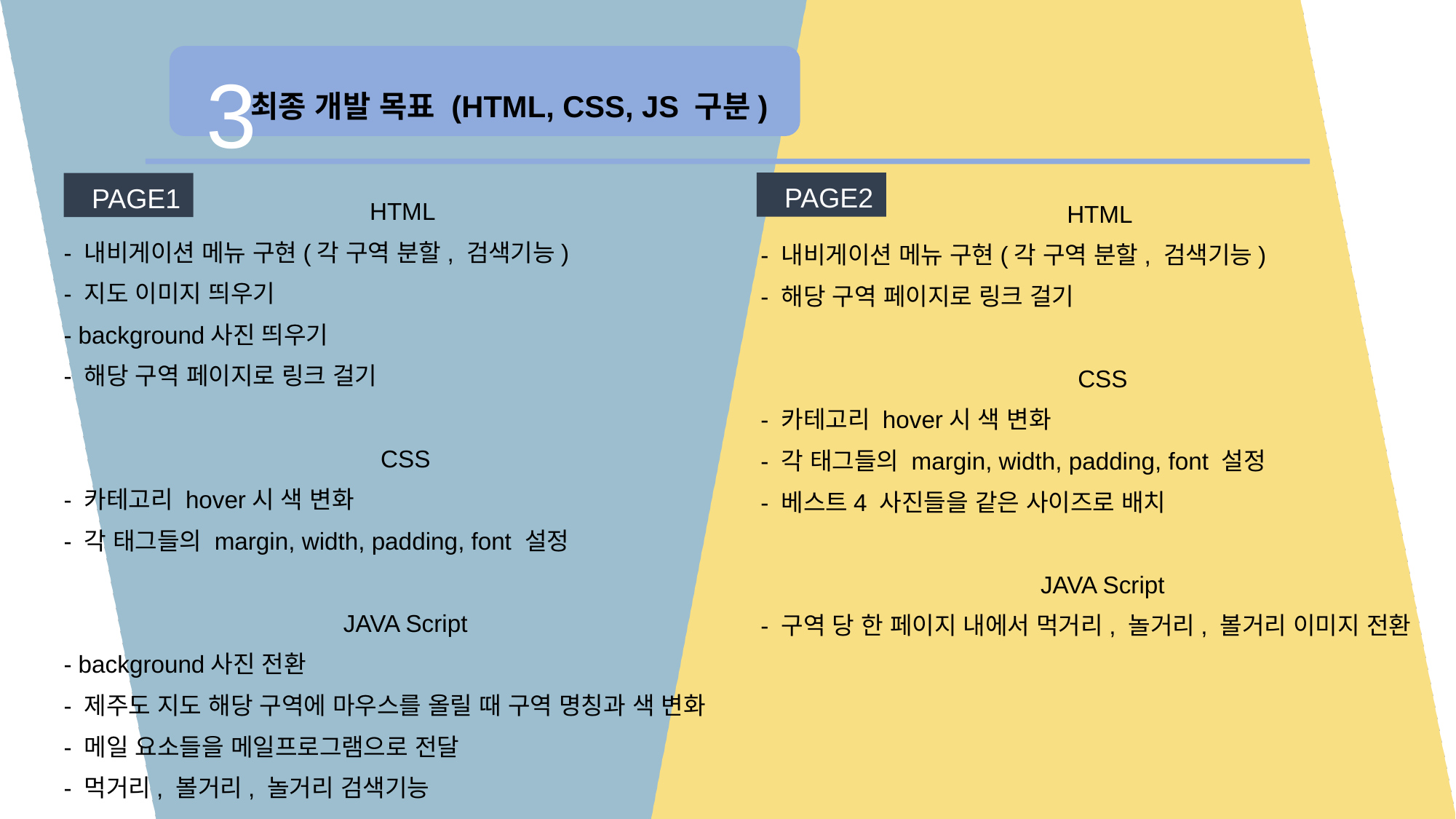

3
팀원 소개 및 역할 분담
 최종 개발 목표 (HTML, CSS, JS 구분)

PAGE2
PAGE1
HTML
- 내비게이션 메뉴 구현(각 구역 분할, 검색기능)
- 지도 이미지 띄우기
- background사진 띄우기
- 해당 구역 페이지로 링크 걸기

CSS
- 카테고리 hover시 색 변화
- 각 태그들의 margin, width, padding, font 설정

JAVA Script
- background사진 전환
- 제주도 지도 해당 구역에 마우스를 올릴 때 구역 명칭과 색 변화
- 메일 요소들을 메일프로그램으로 전달
- 먹거리, 볼거리, 놀거리 검색기능

HTML
- 내비게이션 메뉴 구현(각 구역 분할, 검색기능)
- 해당 구역 페이지로 링크 걸기

CSS
- 카테고리 hover시 색 변화
- 각 태그들의 margin, width, padding, font 설정
- 베스트4 사진들을 같은 사이즈로 배치

JAVA Script
- 구역 당 한 페이지 내에서 먹거리, 놀거리, 볼거리 이미지 전환